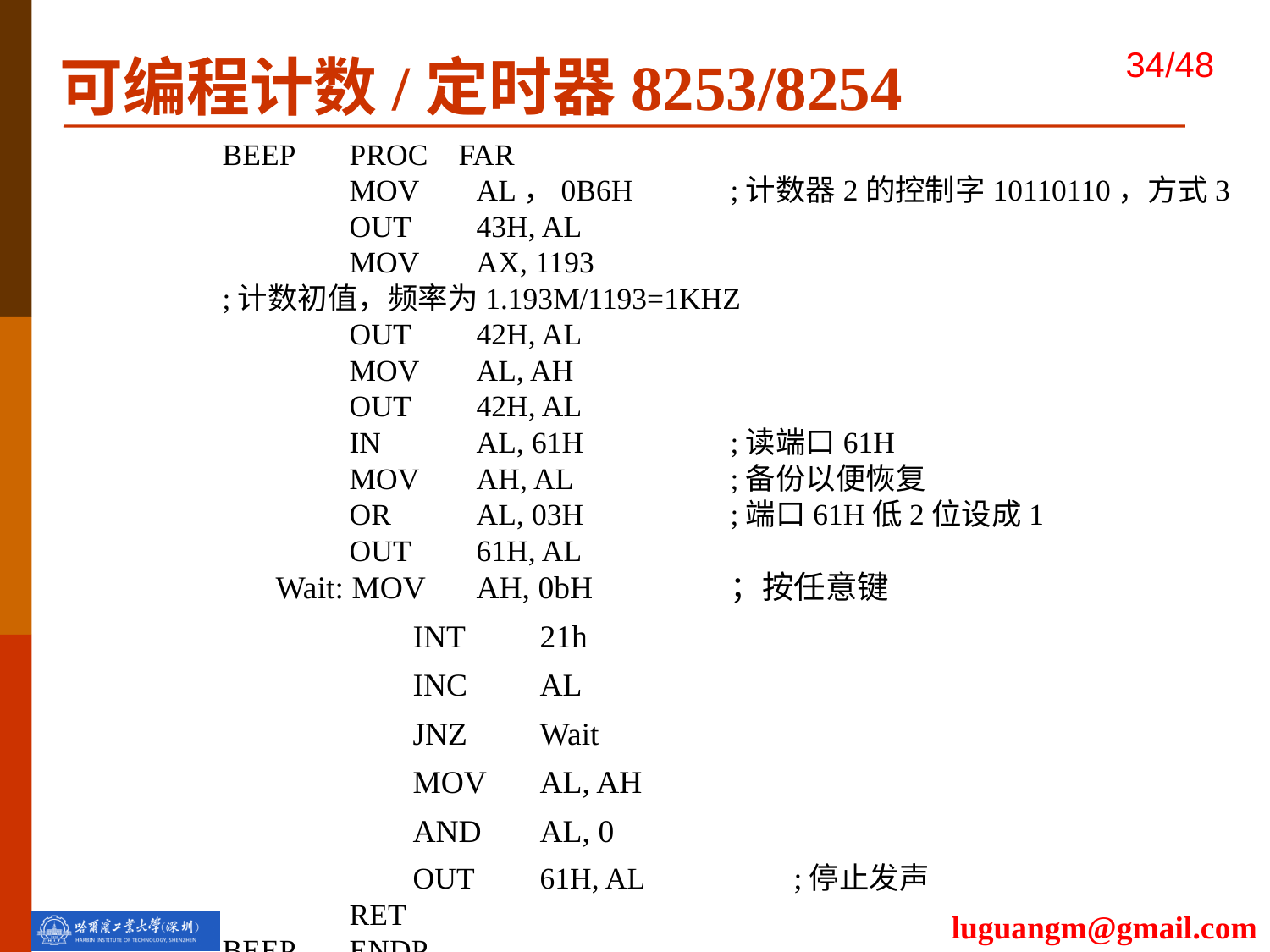

可编程计数/定时器8253/8254
BEEP	PROC    FAR
	MOV    	AL，0B6H	;计数器2的控制字10110110，方式3
	OUT 	43H, AL
	MOV	AX, 1193		;计数初值，频率为1.193M/1193=1KHZ
	OUT	42H, AL
	MOV	AL, AH
	OUT	42H, AL
	IN	AL, 61H		;读端口61H
	MOV	AH, AL		;备份以便恢复
	OR	AL, 03H		;端口61H低2位设成1
	OUT	61H, AL
       Wait: MOV 	AH, 0bH		；按任意键
	INT 	21h
	INC 	AL
	JNZ	Wait
	MOV	AL, AH
	AND	AL, 0
	OUT	61H, AL		;停止发声
	RET
BEEP	ENDP